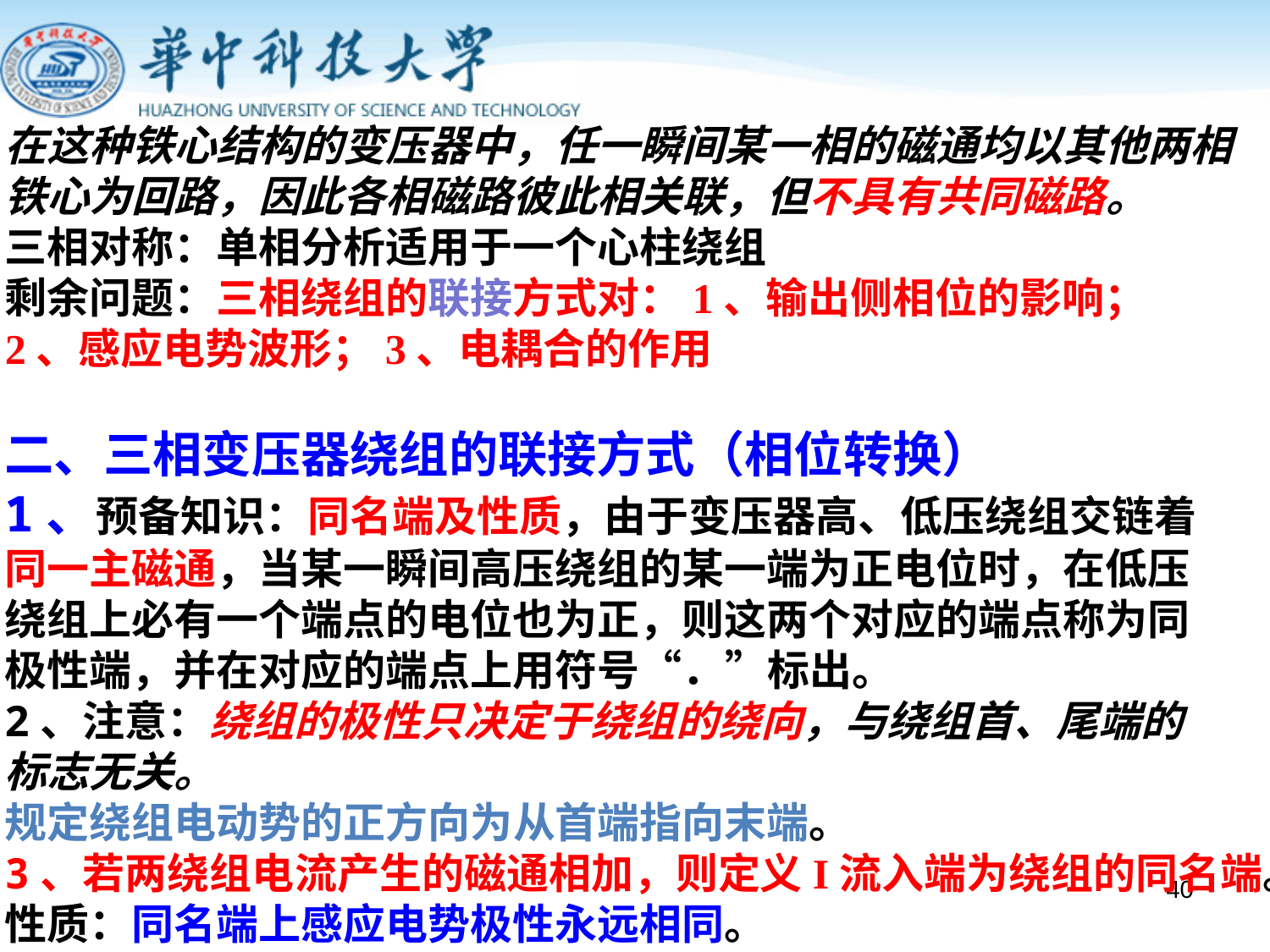

在这种铁心结构的变压器中，任一瞬间某一相的磁通均以其他两相
铁心为回路，因此各相磁路彼此相关联，但不具有共同磁路。
三相对称：单相分析适用于一个心柱绕组
剩余问题：三相绕组的联接方式对：1、输出侧相位的影响；
2、感应电势波形；3、电耦合的作用

二、三相变压器绕组的联接方式（相位转换）
1、预备知识：同名端及性质，由于变压器高、低压绕组交链着
同一主磁通，当某一瞬间高压绕组的某一端为正电位时，在低压
绕组上必有一个端点的电位也为正，则这两个对应的端点称为同
极性端，并在对应的端点上用符号“．”标出。
2、注意：绕组的极性只决定于绕组的绕向，与绕组首、尾端的
标志无关。
规定绕组电动势的正方向为从首端指向末端。
3、若两绕组电流产生的磁通相加，则定义I流入端为绕组的同名端。
性质：同名端上感应电势极性永远相同。

40